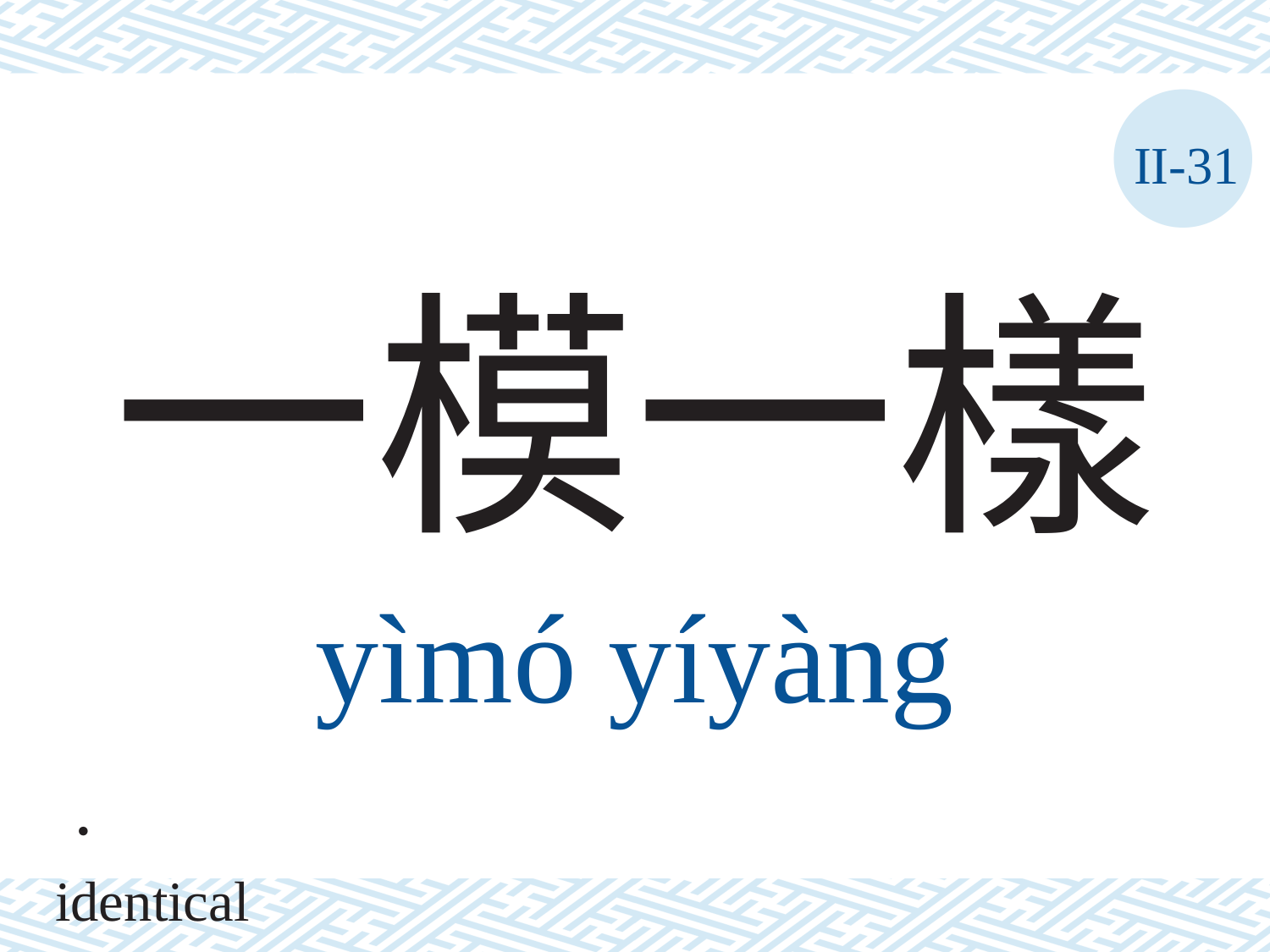

II-31
# 一模一樣
yìmó	yíyàng
． identical